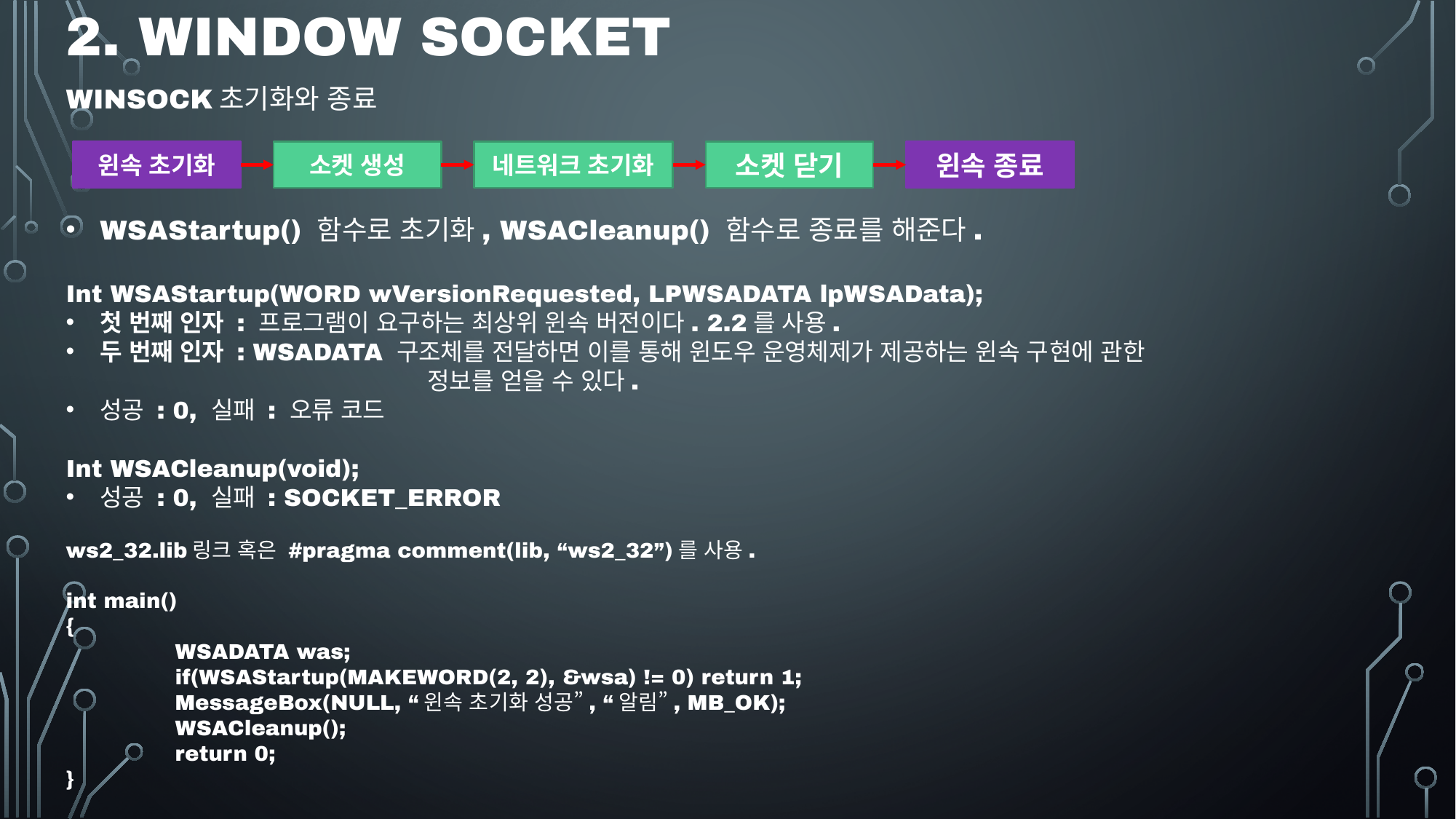

# 2. Window Socket
WINSOCK초기화와 종료

WSAStartup() 함수로 초기화, WSACleanup() 함수로 종료를 해준다.

Int WSAStartup(WORD wVersionRequested, LPWSADATA lpWSAData);
첫 번째 인자 : 프로그램이 요구하는 최상위 윈속 버전이다. 2.2를 사용.
두 번째 인자 : WSADATA 구조체를 전달하면 이를 통해 윈도우 운영체제가 제공하는 윈속 구현에 관한 					정보를 얻을 수 있다.
성공 : 0, 실패 : 오류 코드

Int WSACleanup(void);
성공 : 0, 실패 : SOCKET_ERROR

ws2_32.lib링크 혹은 #pragma comment(lib, “ws2_32”)를 사용.

int main()
{
	WSADATA was;
	if(WSAStartup(MAKEWORD(2, 2), &wsa) != 0) return 1;
	MessageBox(NULL, “윈속 초기화 성공”, “알림”, MB_OK);
	WSACleanup();
	return 0;
}
소켓 닫기
윈속 종료
소켓 생성
네트워크 초기화
윈속 초기화